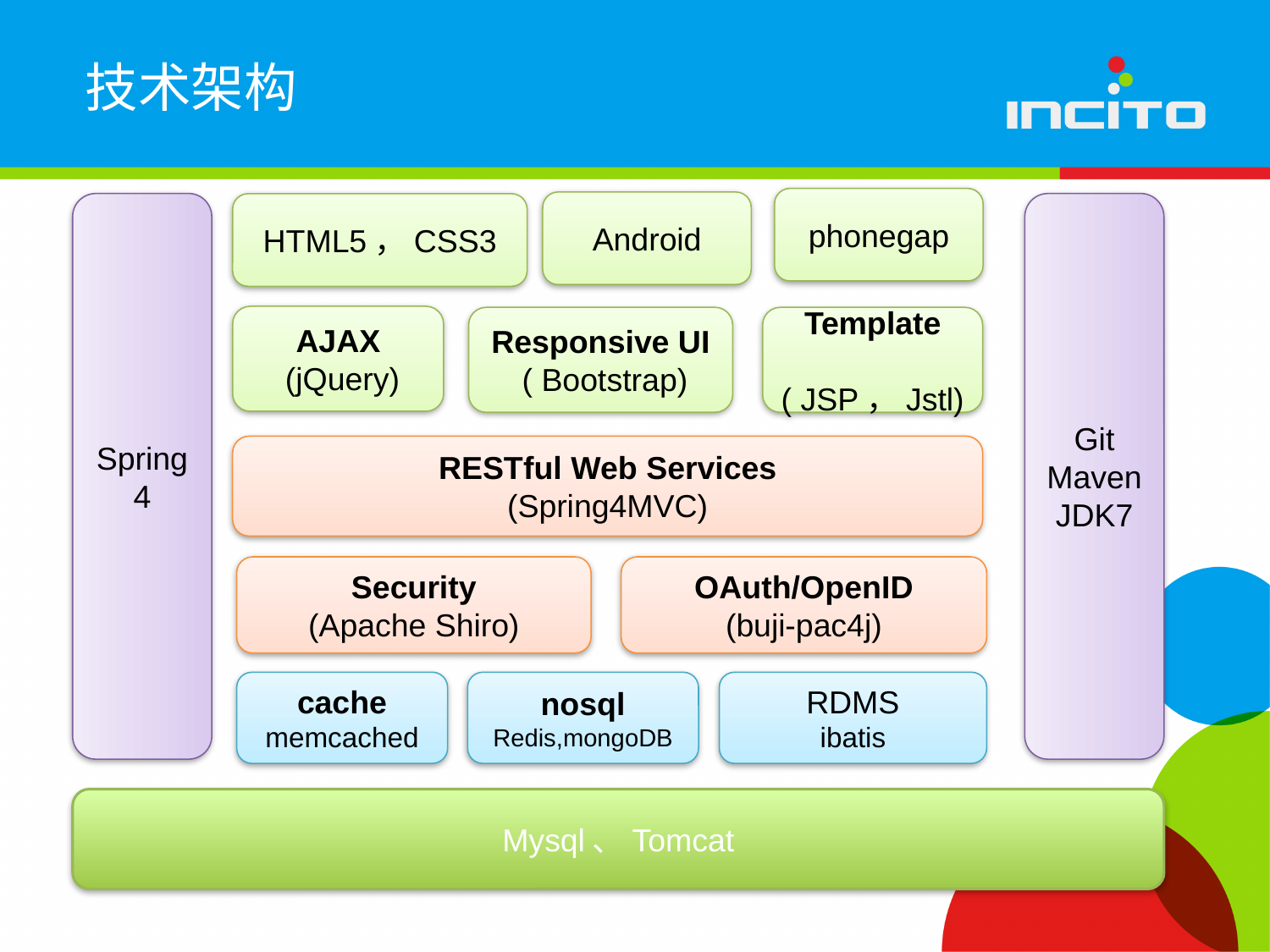

技术架构
phonegap
Android
HTML5，CSS3
AJAX
 (jQuery)
Responsive UI
 ( Bootstrap)
Template
 ( JSP，Jstl)
Spring4
Git
Maven
JDK7
RESTful Web Services
(Spring4MVC)
Security
(Apache Shiro)
OAuth/OpenID
(buji-pac4j)
cache
memcached
nosql
Redis,mongoDB
RDMS
ibatis
Mysql、Tomcat